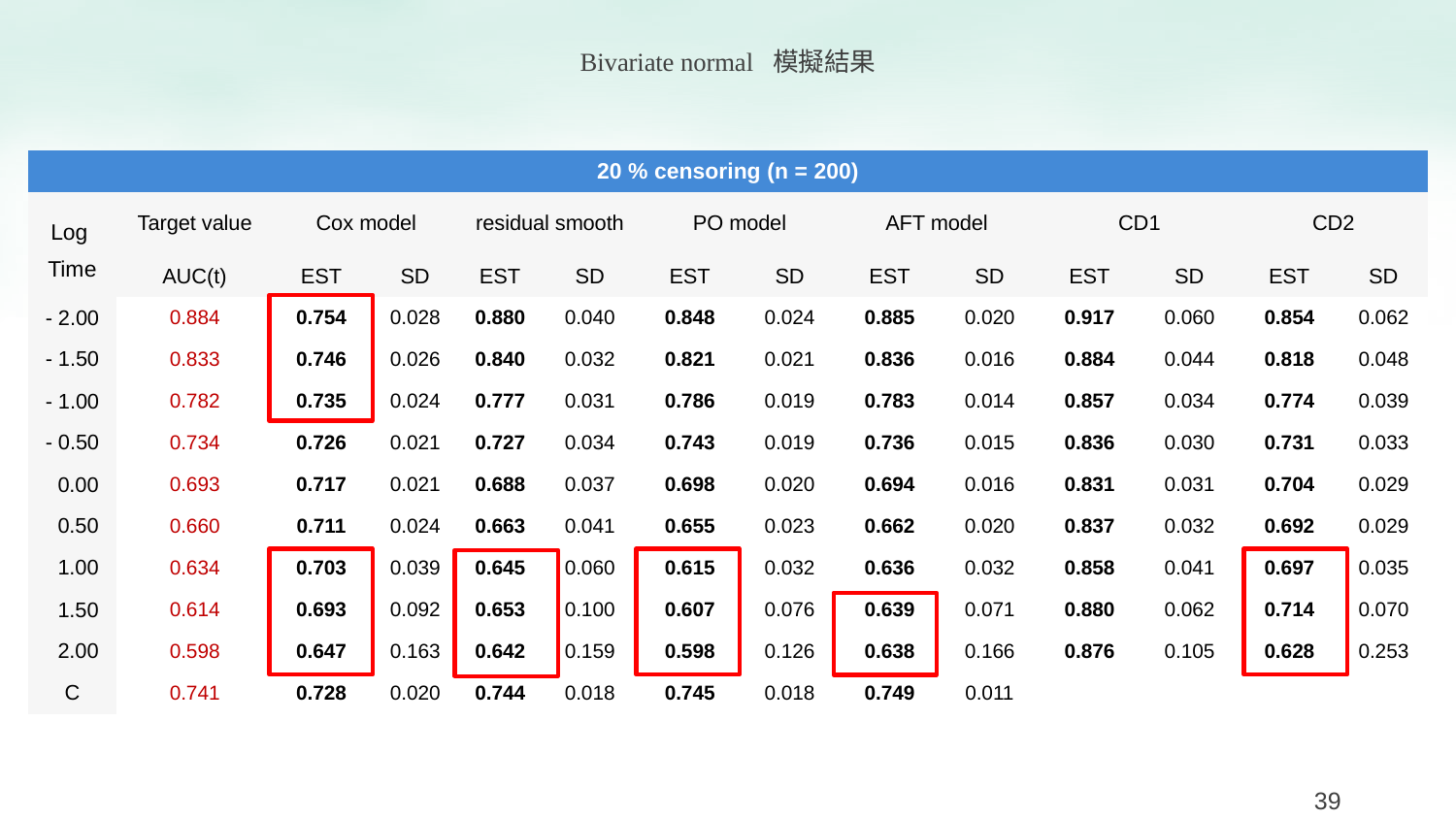

Bivariate normal 模擬結果
| 20 % censoring (n = 200) |  |  |  |  |  |  |  |  |  |  |  |  |  |
| --- | --- | --- | --- | --- | --- | --- | --- | --- | --- | --- | --- | --- | --- |
| Log Time | Target value | Cox model |  | residual smooth |  | PO model |  | AFT model |  | CD1 |  | CD2 |  |
|  | AUC(t) | EST | SD | EST | SD | EST | SD | EST | SD | EST | SD | EST | SD |
| - 2.00 | 0.884 | 0.754 | 0.028 | 0.880 | 0.040 | 0.848 | 0.024 | 0.885 | 0.020 | 0.917 | 0.060 | 0.854 | 0.062 |
| - 1.50 | 0.833 | 0.746 | 0.026 | 0.840 | 0.032 | 0.821 | 0.021 | 0.836 | 0.016 | 0.884 | 0.044 | 0.818 | 0.048 |
| - 1.00 | 0.782 | 0.735 | 0.024 | 0.777 | 0.031 | 0.786 | 0.019 | 0.783 | 0.014 | 0.857 | 0.034 | 0.774 | 0.039 |
| - 0.50 | 0.734 | 0.726 | 0.021 | 0.727 | 0.034 | 0.743 | 0.019 | 0.736 | 0.015 | 0.836 | 0.030 | 0.731 | 0.033 |
| 0.00 | 0.693 | 0.717 | 0.021 | 0.688 | 0.037 | 0.698 | 0.020 | 0.694 | 0.016 | 0.831 | 0.031 | 0.704 | 0.029 |
| 0.50 | 0.660 | 0.711 | 0.024 | 0.663 | 0.041 | 0.655 | 0.023 | 0.662 | 0.020 | 0.837 | 0.032 | 0.692 | 0.029 |
| 1.00 | 0.634 | 0.703 | 0.039 | 0.645 | 0.060 | 0.615 | 0.032 | 0.636 | 0.032 | 0.858 | 0.041 | 0.697 | 0.035 |
| 1.50 | 0.614 | 0.693 | 0.092 | 0.653 | 0.100 | 0.607 | 0.076 | 0.639 | 0.071 | 0.880 | 0.062 | 0.714 | 0.070 |
| 2.00 | 0.598 | 0.647 | 0.163 | 0.642 | 0.159 | 0.598 | 0.126 | 0.638 | 0.166 | 0.876 | 0.105 | 0.628 | 0.253 |
| C | 0.741 | 0.728 | 0.020 | 0.744 | 0.018 | 0.745 | 0.018 | 0.749 | 0.011 |  |  |  |  |

39